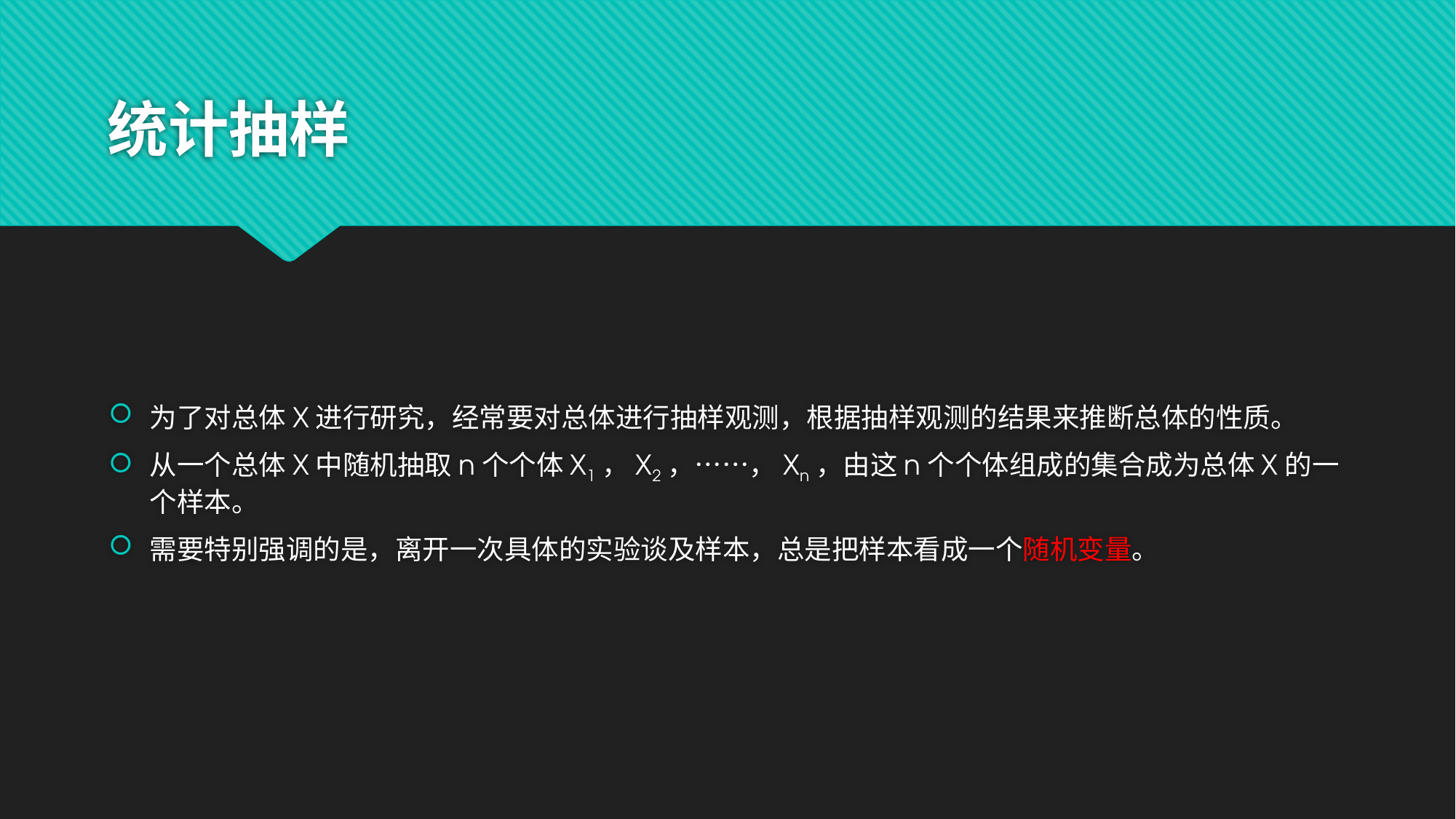

# 统计抽样
为了对总体X进行研究，经常要对总体进行抽样观测，根据抽样观测的结果来推断总体的性质。
从一个总体X中随机抽取n个个体X1，X2，……，Xn，由这n个个体组成的集合成为总体X的一个样本。
需要特别强调的是，离开一次具体的实验谈及样本，总是把样本看成一个随机变量。